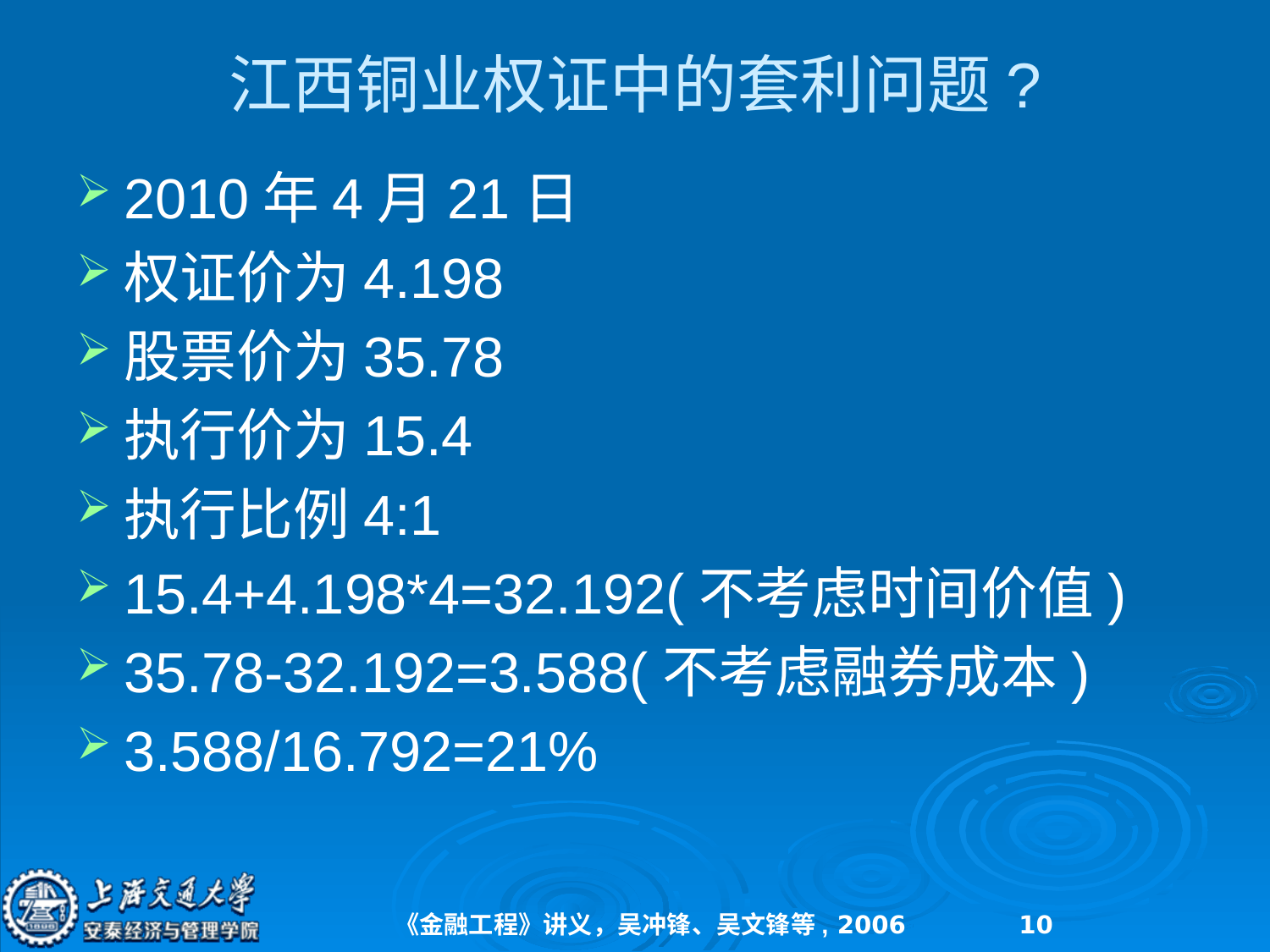

# 江西铜业权证中的套利问题?
2010年4月21日
权证价为4.198
股票价为35.78
执行价为15.4
执行比例4:1
15.4+4.198*4=32.192(不考虑时间价值)
35.78-32.192=3.588(不考虑融券成本)
3.588/16.792=21%